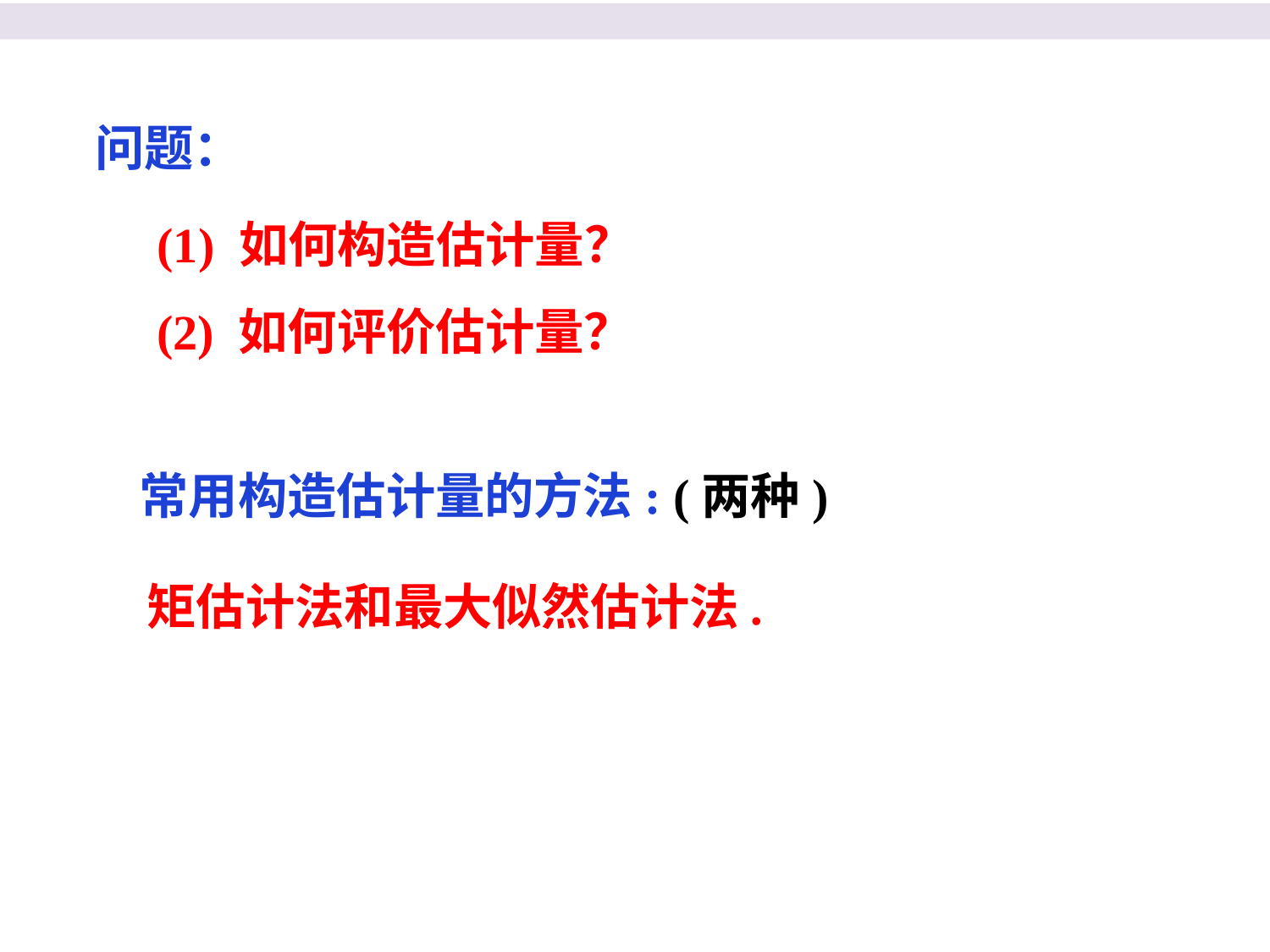

问题：
(1) 如何构造估计量？
(2) 如何评价估计量？
常用构造估计量的方法: (两种)
矩估计法和最大似然估计法.